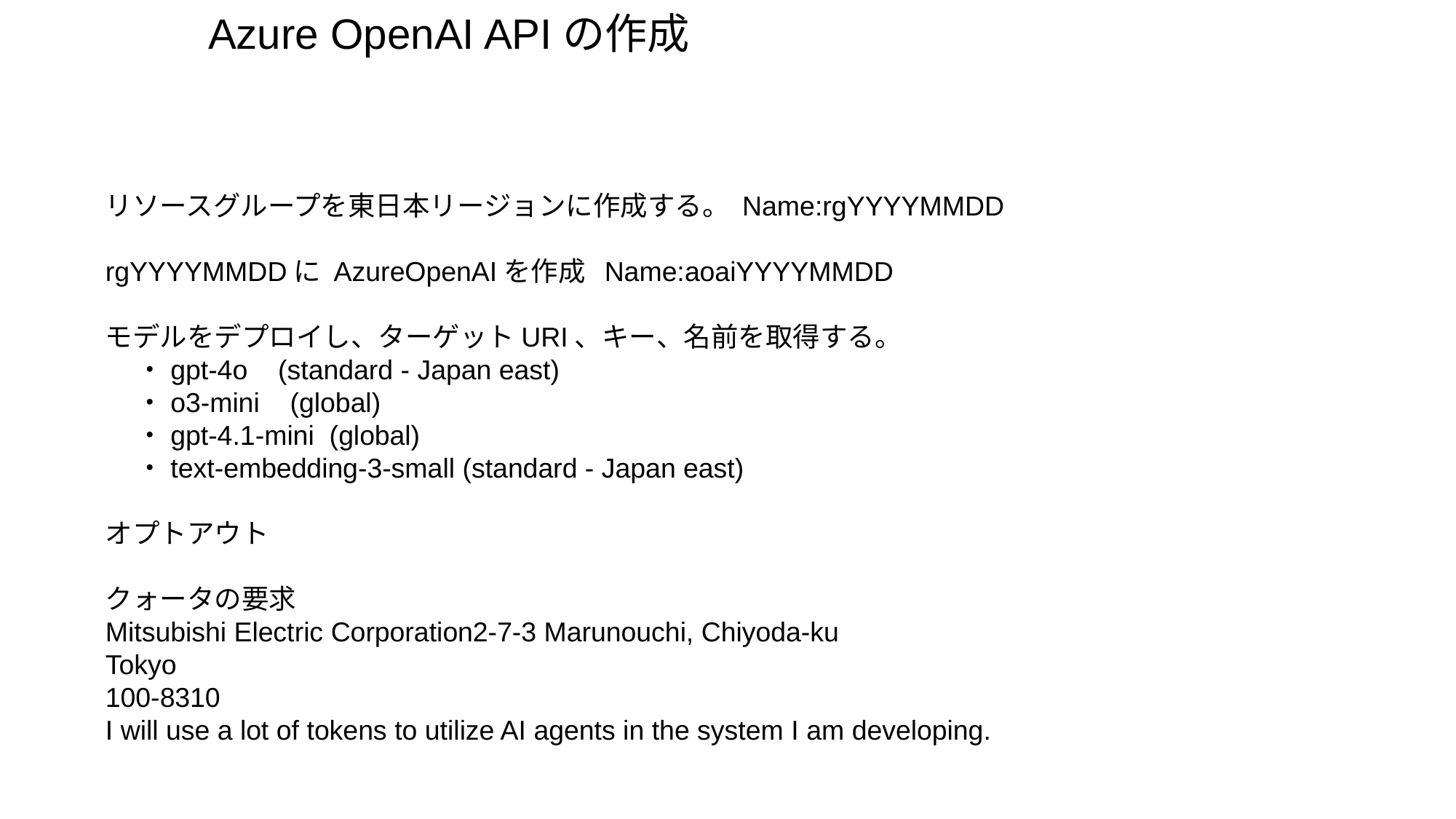

Azure OpenAI APIの作成
リソースグループを東日本リージョンに作成する。 Name:rgYYYYMMDD

rgYYYYMMDDに AzureOpenAIを作成  Name:aoaiYYYYMMDD

モデルをデプロイし、ターゲットURI、キー、名前を取得する。
    ・gpt-4o    (standard - Japan east)
    ・o3-mini    (global)
    ・gpt-4.1-mini  (global)
    ・text-embedding-3-small (standard - Japan east)

オプトアウト

クォータの要求
Mitsubishi Electric Corporation2-7-3 Marunouchi, Chiyoda-ku
Tokyo
100-8310
I will use a lot of tokens to utilize AI agents in the system I am developing.